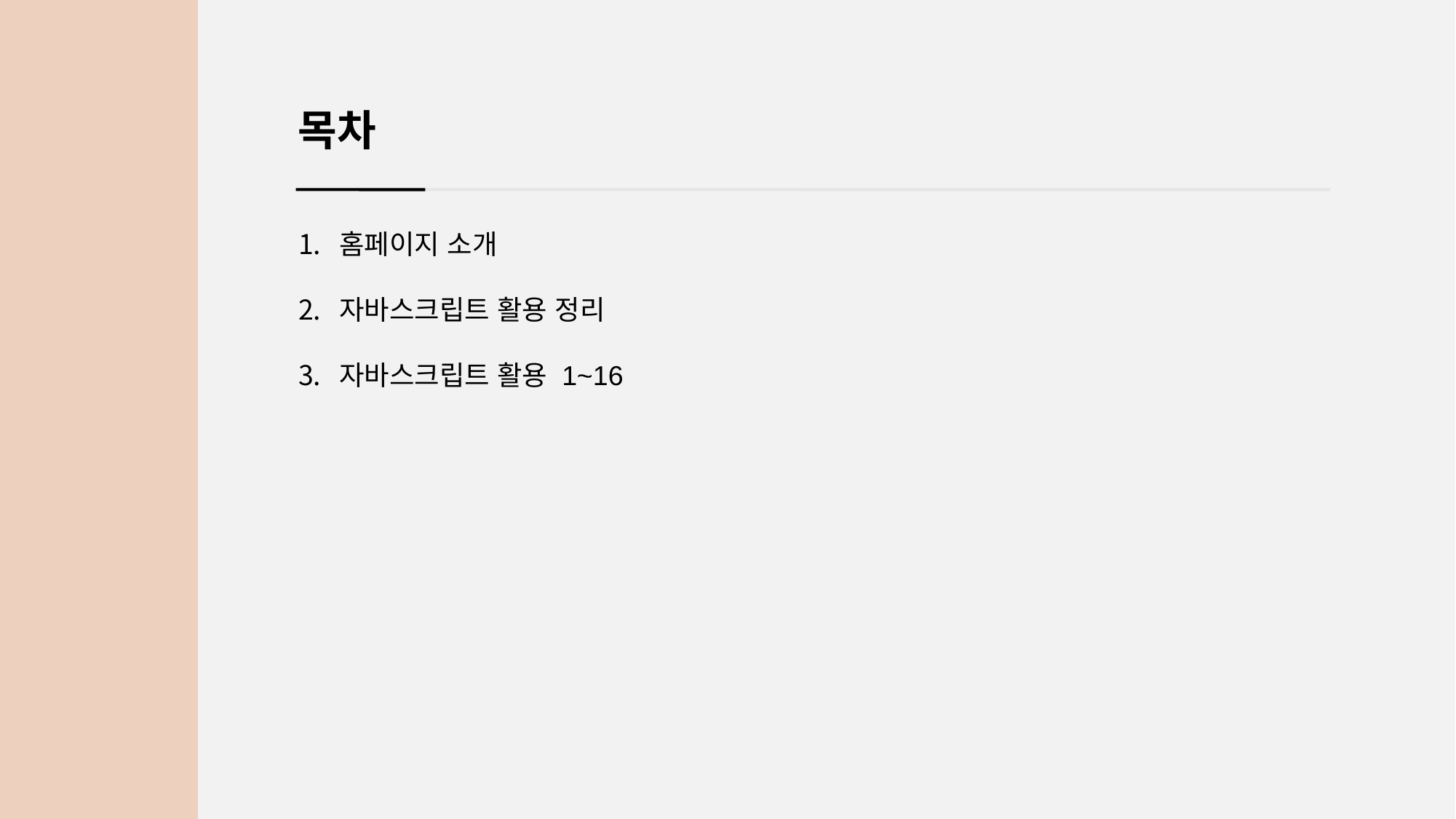

목차
홈페이지 소개
자바스크립트 활용 정리
자바스크립트 활용 1~16